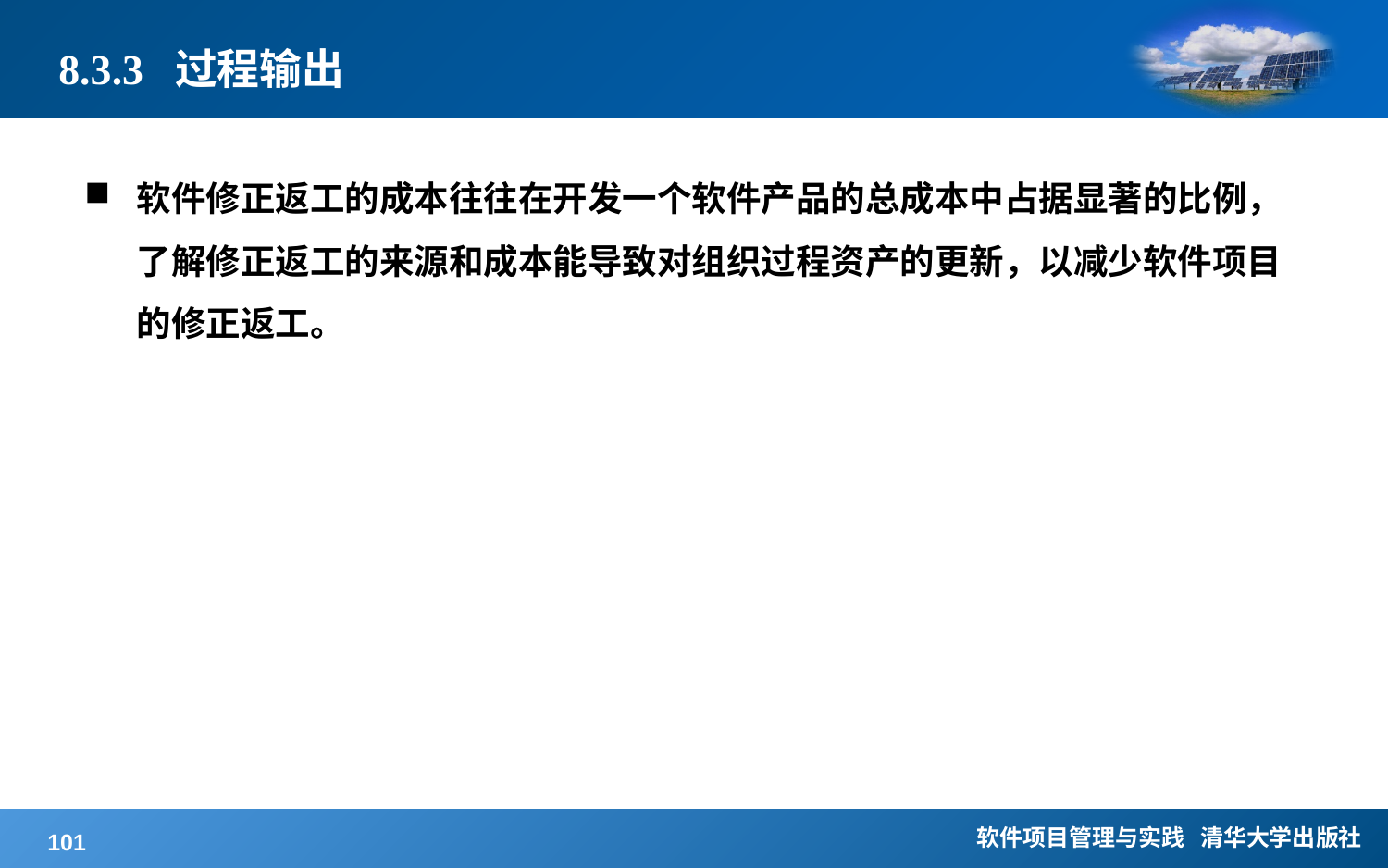

# 8.3.3  过程输出
软件修正返工的成本往往在开发一个软件产品的总成本中占据显著的比例，了解修正返工的来源和成本能导致对组织过程资产的更新，以减少软件项目的修正返工。